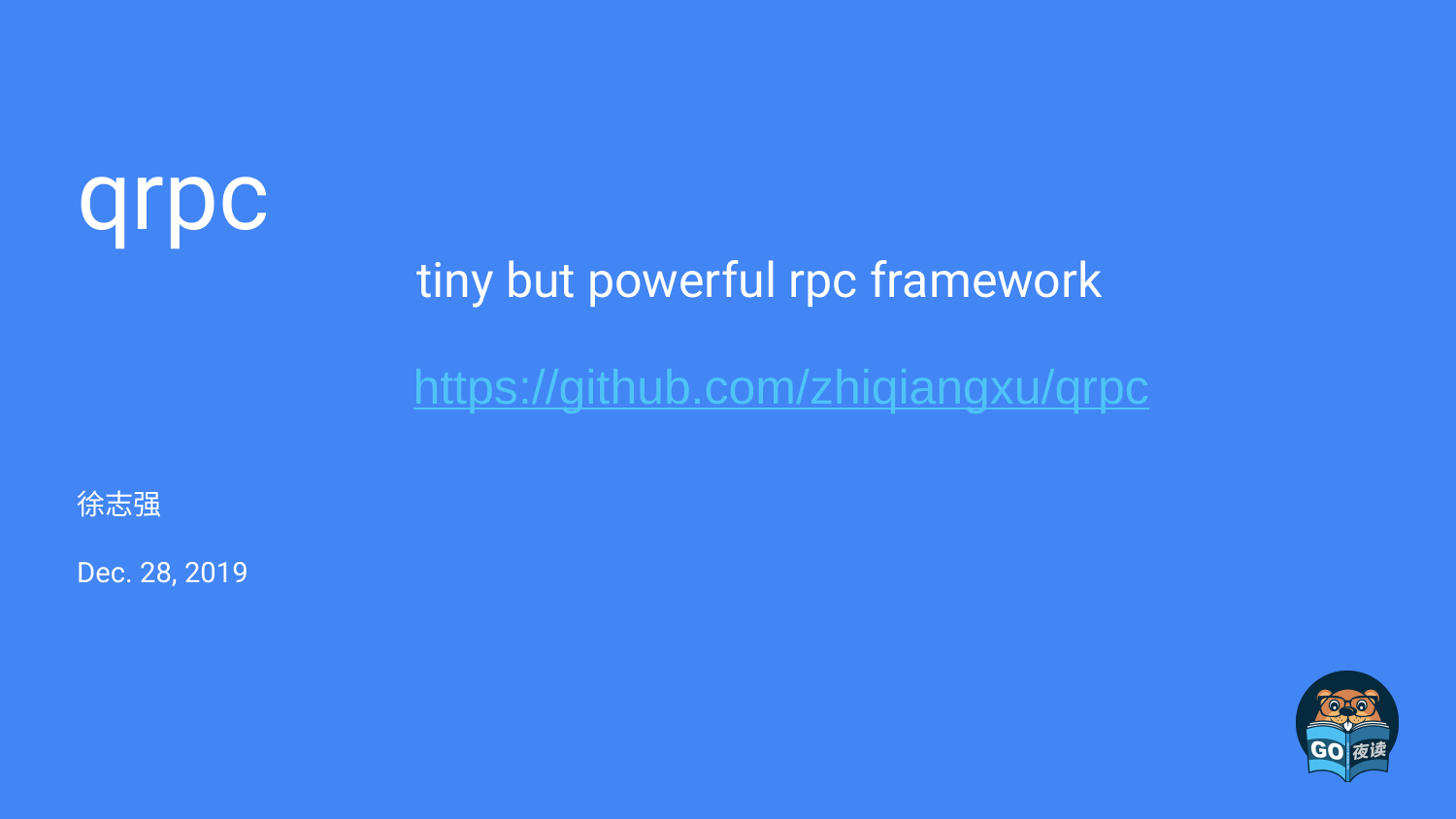

# qrpc
                            tiny but powerful rpc framework
              https://github.com/zhiqiangxu/qrpc

徐志强

Dec. 28, 2019